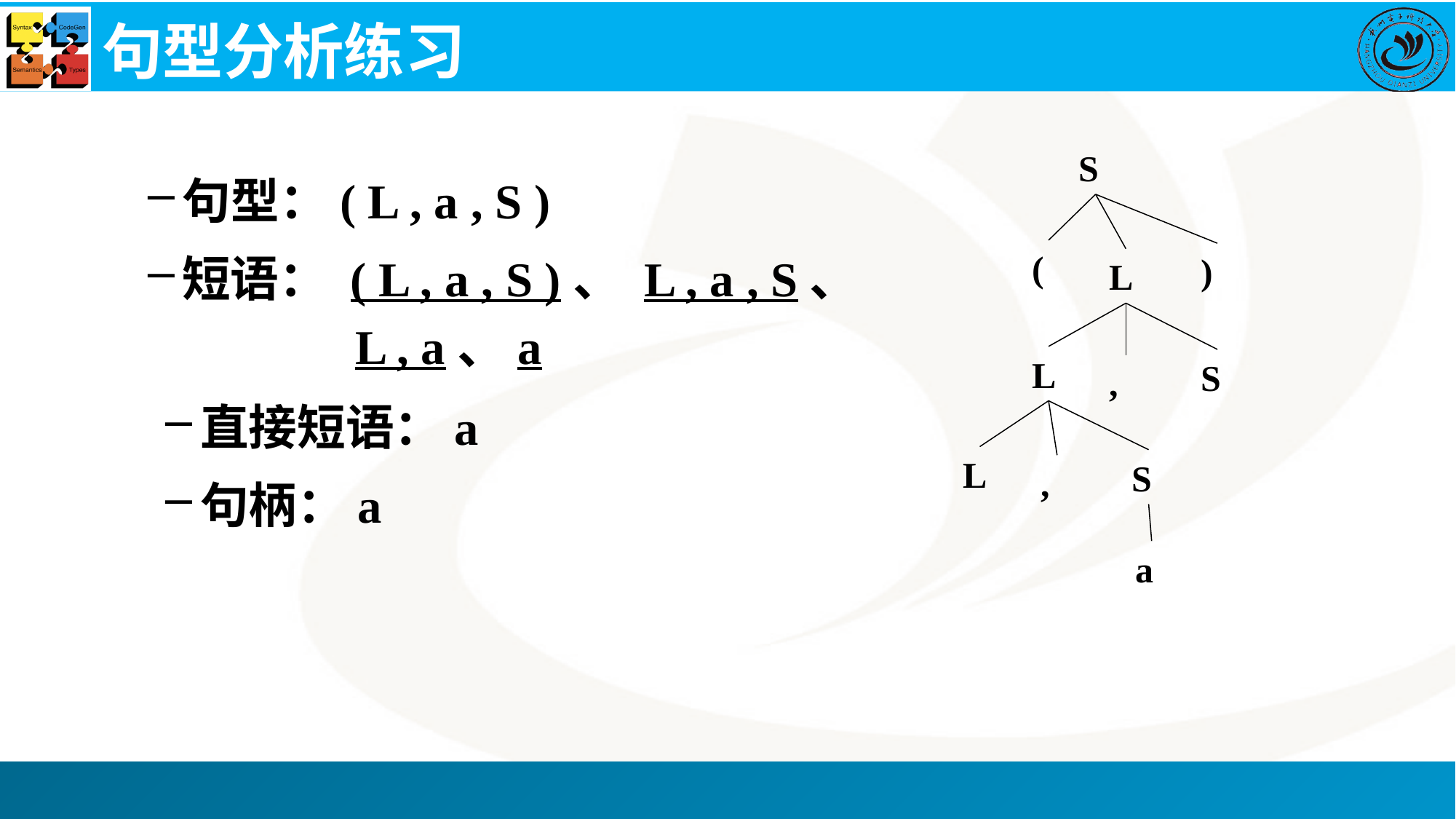

# 句型分析练习
S
句型：( L , a , S )
(
短语： ( L , a , S )、 L , a , S、
                 L , a、a
)
L
L
S
,
直接短语：a
L
S
,
句柄：a
a
61